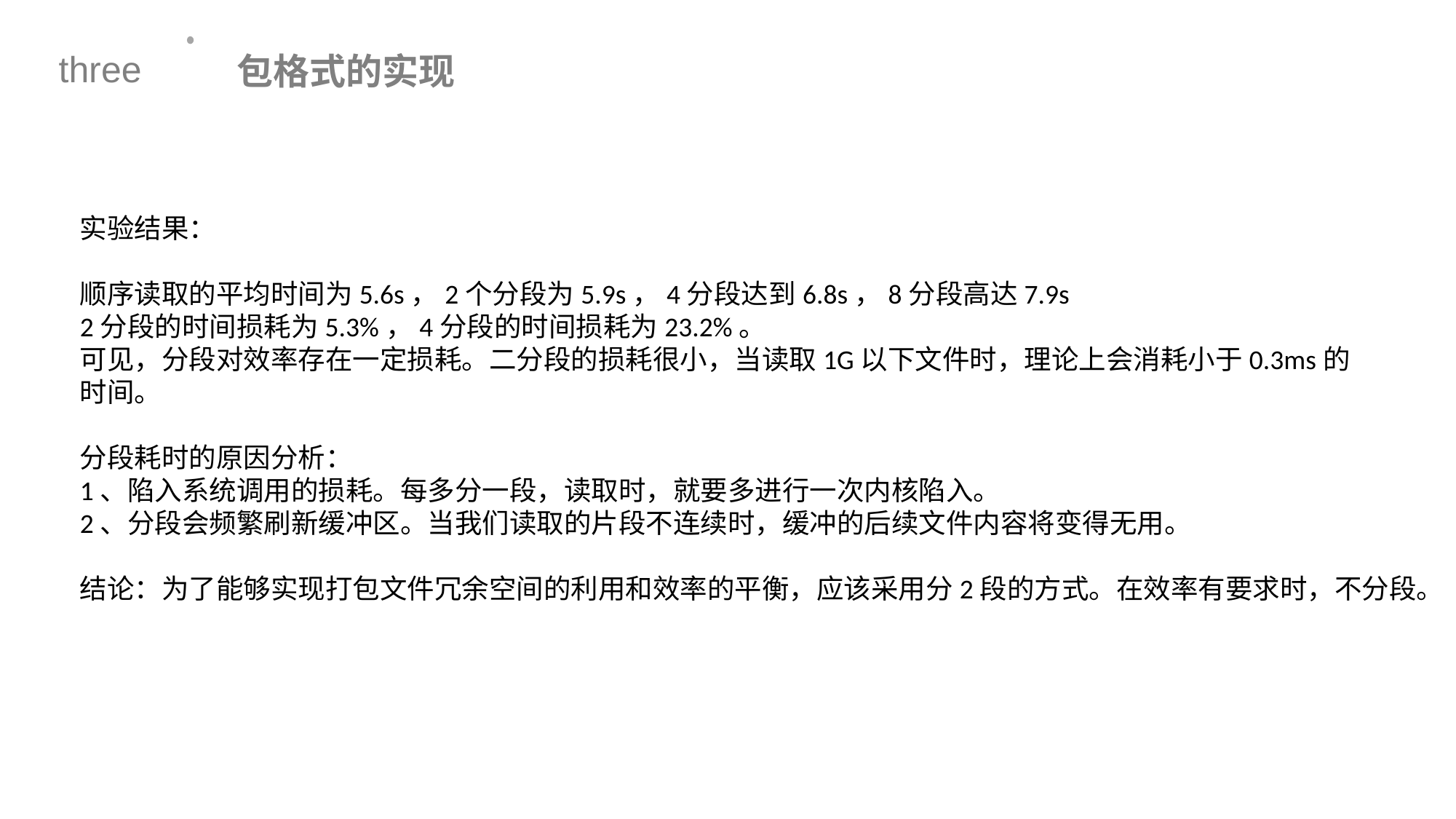

包格式的实现

three
实验结果：

顺序读取的平均时间为5.6s，2个分段为5.9s，4分段达到6.8s，8分段高达7.9s
2分段的时间损耗为5.3%，4分段的时间损耗为23.2%。
可见，分段对效率存在一定损耗。二分段的损耗很小，当读取1G以下文件时，理论上会消耗小于0.3ms的
时间。

分段耗时的原因分析：
1、陷入系统调用的损耗。每多分一段，读取时，就要多进行一次内核陷入。
2、分段会频繁刷新缓冲区。当我们读取的片段不连续时，缓冲的后续文件内容将变得无用。

结论：为了能够实现打包文件冗余空间的利用和效率的平衡，应该采用分2段的方式。在效率有要求时，不分段。